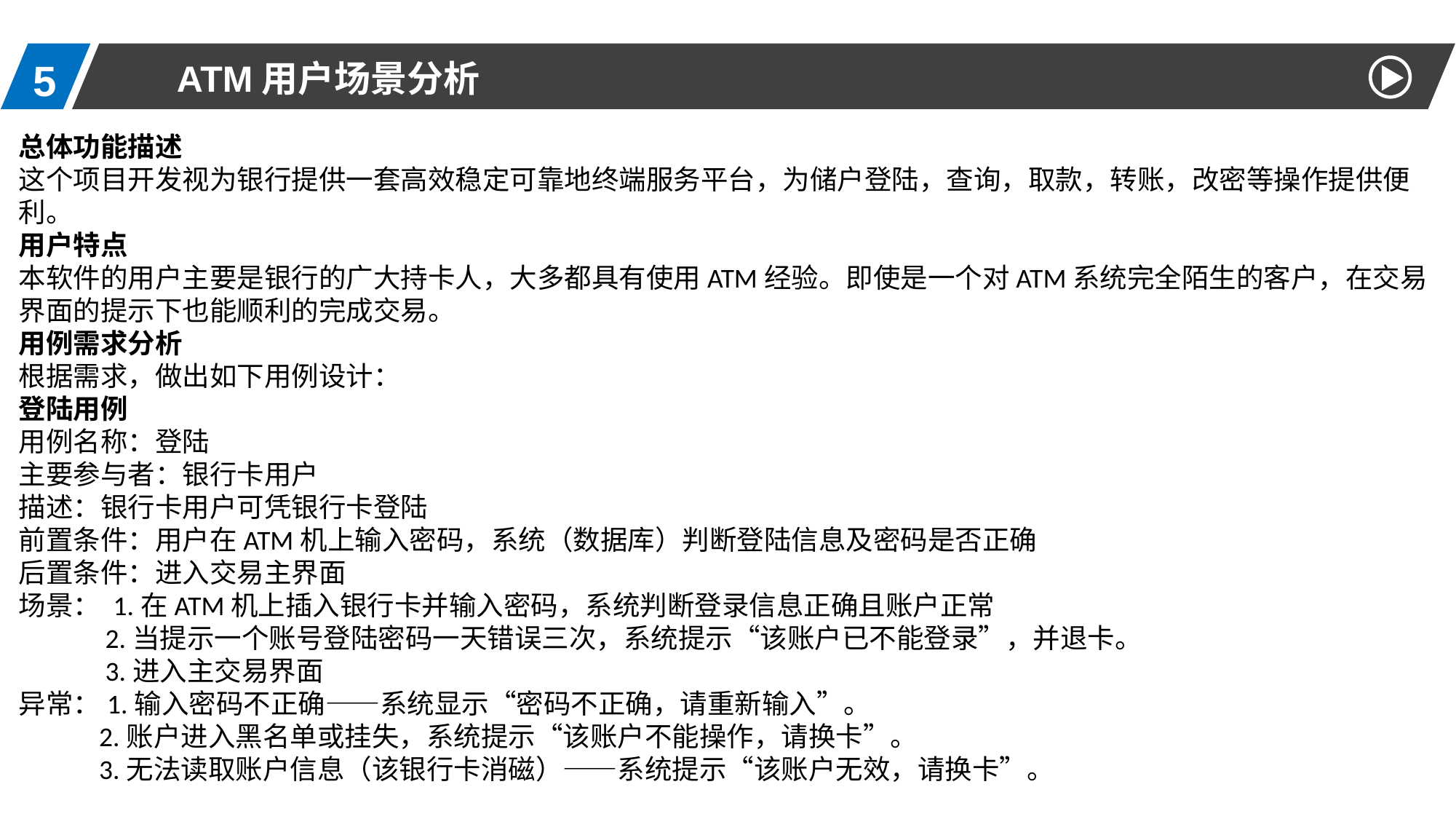

5
ATM用户场景分析

总体功能描述
这个项目开发视为银行提供一套高效稳定可靠地终端服务平台，为储户登陆，查询，取款，转账，改密等操作提供便利。
用户特点
本软件的用户主要是银行的广大持卡人，大多都具有使用ATM经验。即使是一个对ATM系统完全陌生的客户，在交易界面的提示下也能顺利的完成交易。
用例需求分析
根据需求，做出如下用例设计：
登陆用例
用例名称：登陆
主要参与者：银行卡用户
描述：银行卡用户可凭银行卡登陆
前置条件：用户在ATM机上输入密码，系统（数据库）判断登陆信息及密码是否正确
后置条件：进入交易主界面
场景： 1.在ATM机上插入银行卡并输入密码，系统判断登录信息正确且账户正常
              2.当提示一个账号登陆密码一天错误三次，系统提示“该账户已不能登录”，并退卡。
              3.进入主交易界面
异常：1.输入密码不正确——系统显示“密码不正确，请重新输入”。
             2.账户进入黑名单或挂失，系统提示“该账户不能操作，请换卡”。
             3.无法读取账户信息（该银行卡消磁）——系统提示“该账户无效，请换卡”。